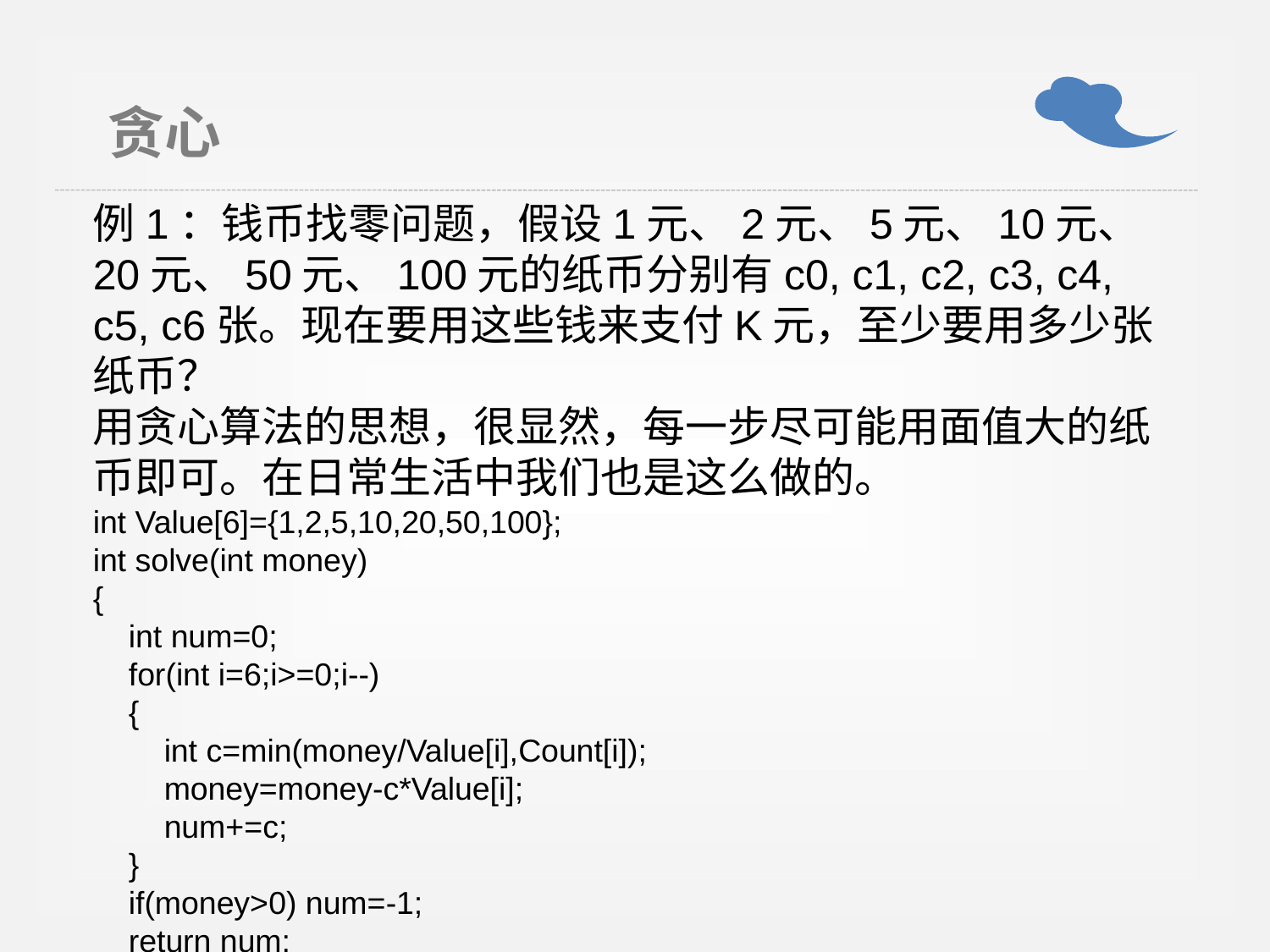

贪心

例1：钱币找零问题，假设1元、2元、5元、10元、20元、50元、100元的纸币分别有c0, c1, c2, c3, c4, c5, c6张。现在要用这些钱来支付K元，至少要用多少张纸币？
用贪心算法的思想，很显然，每一步尽可能用面值大的纸币即可。在日常生活中我们也是这么做的。
int Value[6]={1,2,5,10,20,50,100};
int solve(int money)
{
    int num=0;
    for(int i=6;i>=0;i--)
    {
        int c=min(money/Value[i],Count[i]);
        money=money-c*Value[i];
        num+=c;
    }
    if(money>0) num=-1;
    return num;
}